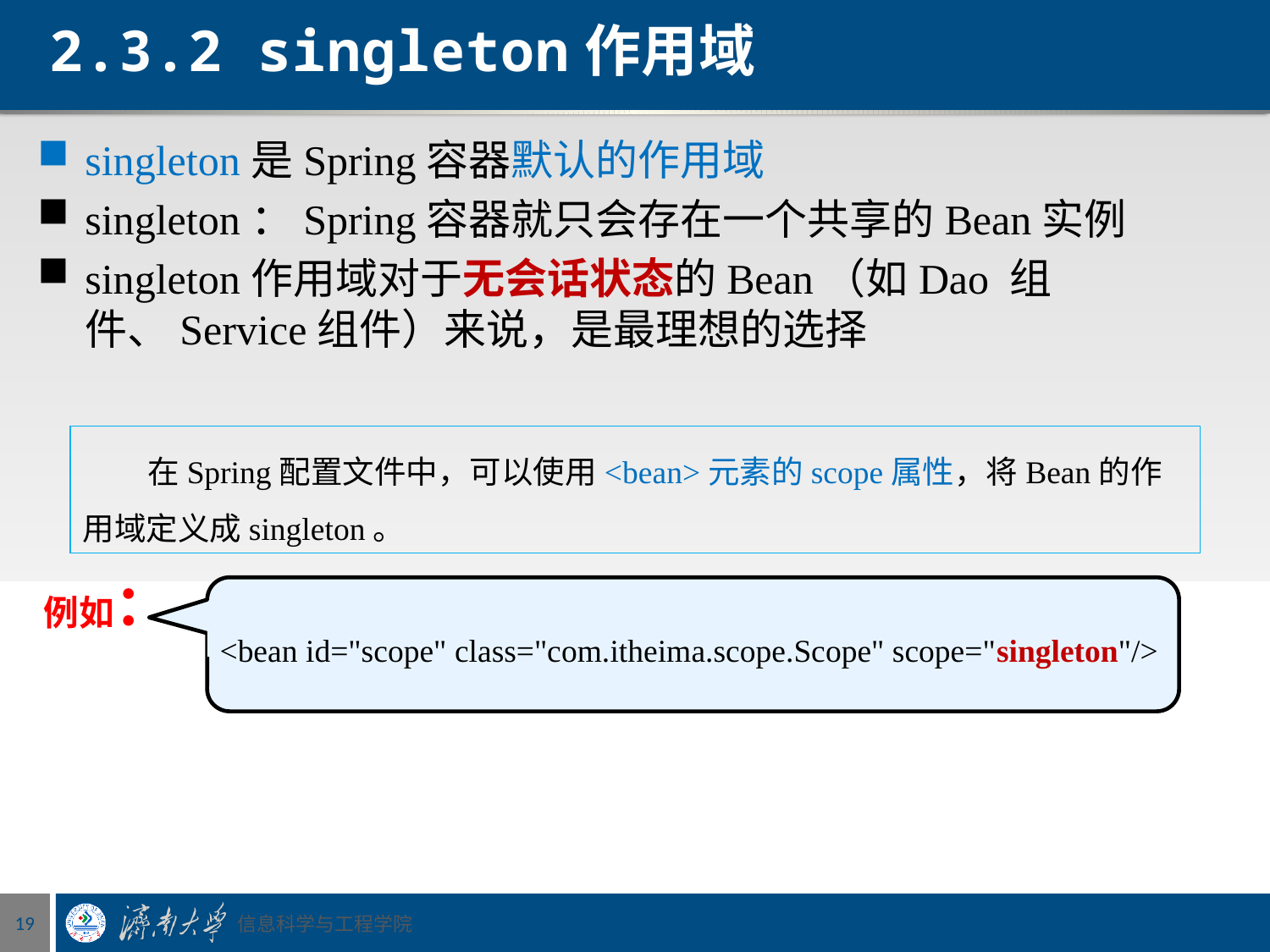

# 2.3.2 singleton作用域

singleton是Spring容器默认的作用域
singleton：Spring容器就只会存在一个共享的Bean实例
singleton作用域对于无会话状态的Bean（如Dao 组件、Service组件）来说，是最理想的选择
        在Spring配置文件中，可以使用<bean>元素的scope属性，将Bean的作用域定义成singleton。
例如：

<bean id="scope" class="com.itheima.scope.Scope" scope="singleton"/>